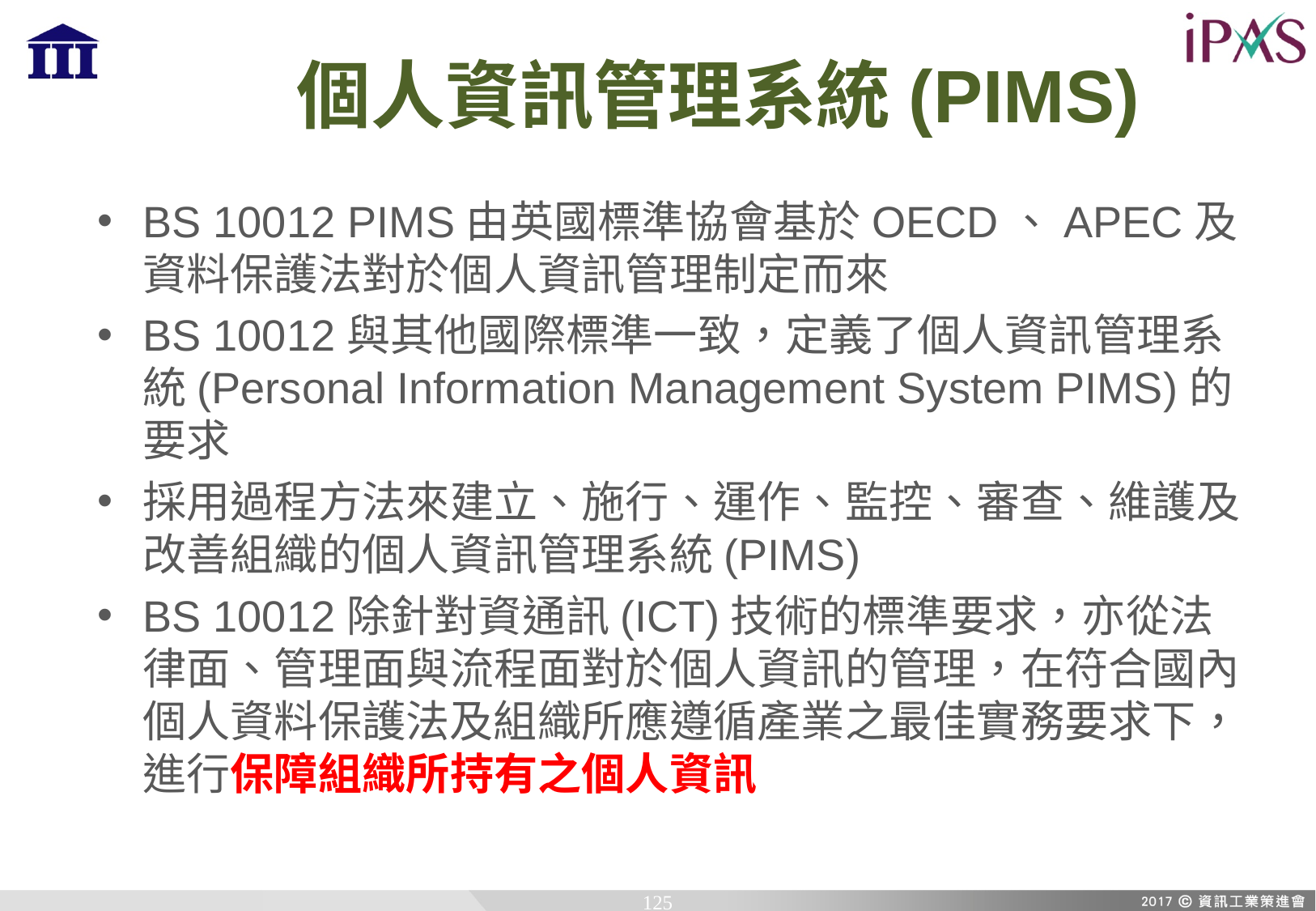

# 個人資訊管理系統(PIMS)
BS 10012 PIMS由英國標準協會基於OECD、APEC及資料保護法對於個人資訊管理制定而來
BS 10012與其他國際標準一致，定義了個人資訊管理系統(Personal Information Management System PIMS)的要求
採用過程方法來建立、施行、運作、監控、審查、維護及改善組織的個人資訊管理系統(PIMS)
BS 10012除針對資通訊(ICT)技術的標準要求，亦從法律面、管理面與流程面對於個人資訊的管理，在符合國內 個人資料保護法及組織所應遵循產業之最佳實務要求下，進行保障組織所持有之個人資訊
125